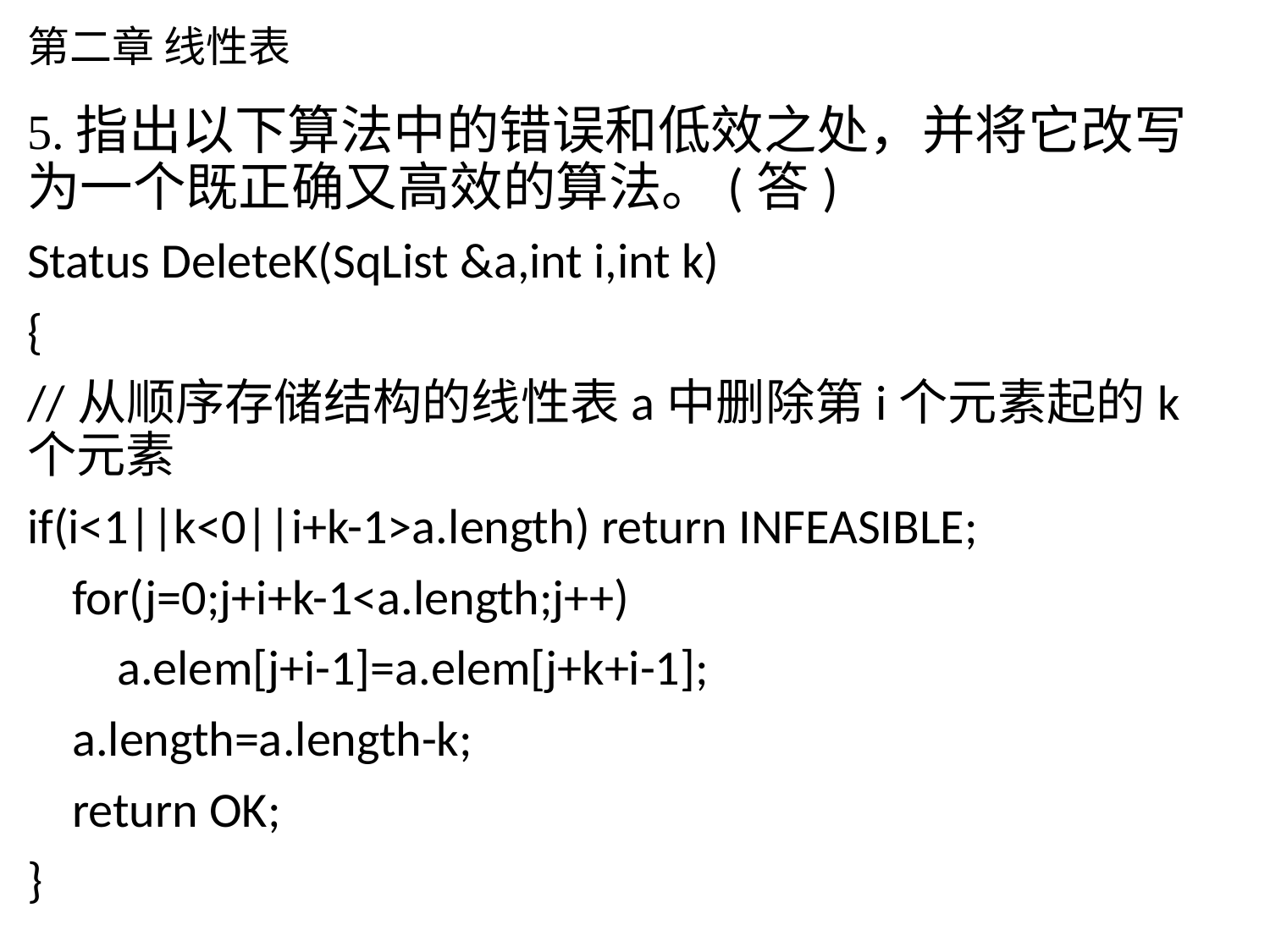

# 第二章 线性表
5.指出以下算法中的错误和低效之处，并将它改写为一个既正确又高效的算法。(答)
Status DeleteK(SqList &a,int i,int k)
{
//从顺序存储结构的线性表a中删除第i个元素起的k个元素
if(i<1||k<0||i+k-1>a.length) return INFEASIBLE;
    for(j=0;j+i+k-1<a.length;j++)
        a.elem[j+i-1]=a.elem[j+k+i-1];
    a.length=a.length-k;
    return OK;
}